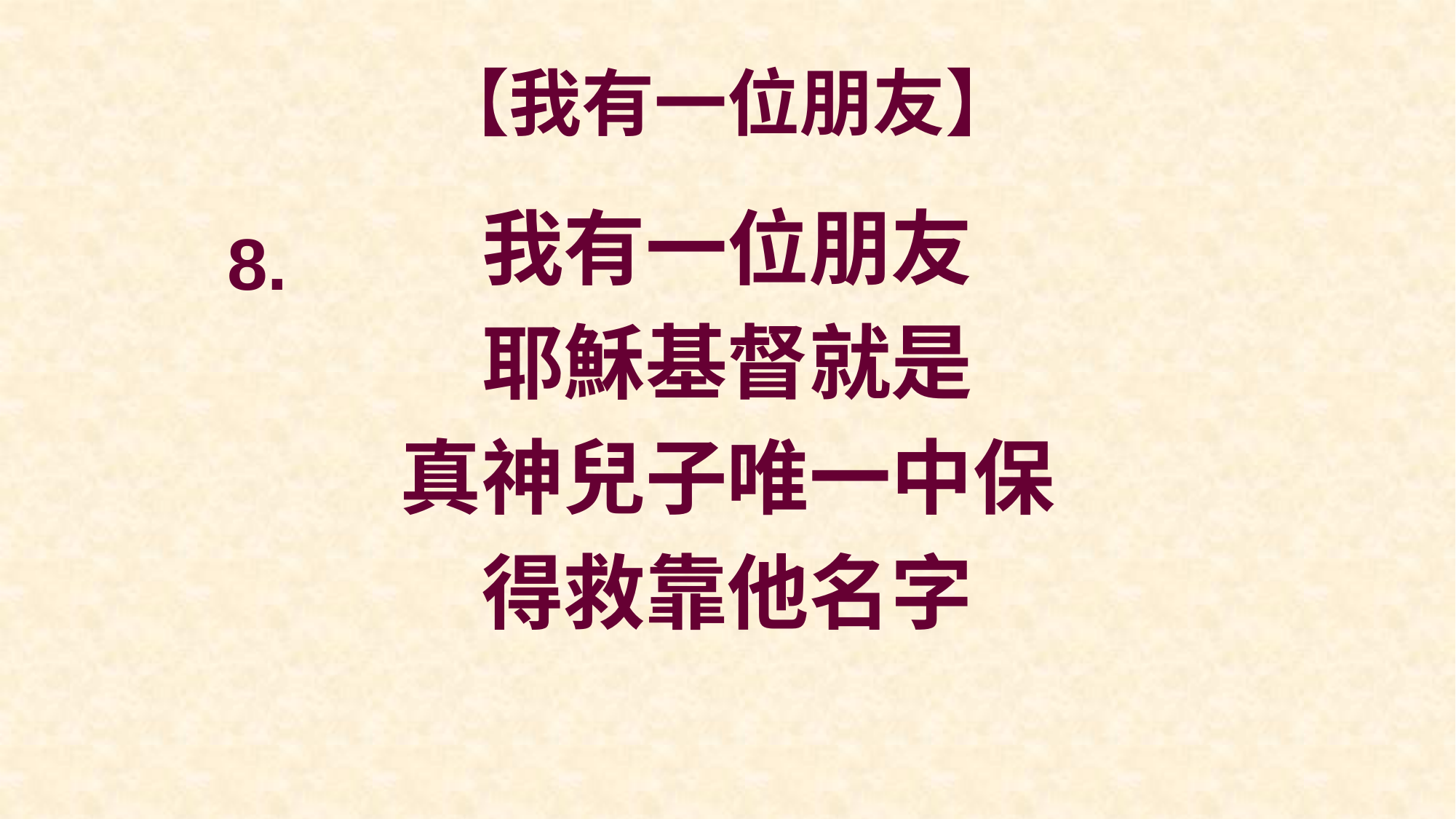

# 【我有一位朋友】
我有一位朋友
耶穌基督就是
真神兒子唯一中保
得救靠他名字
8.